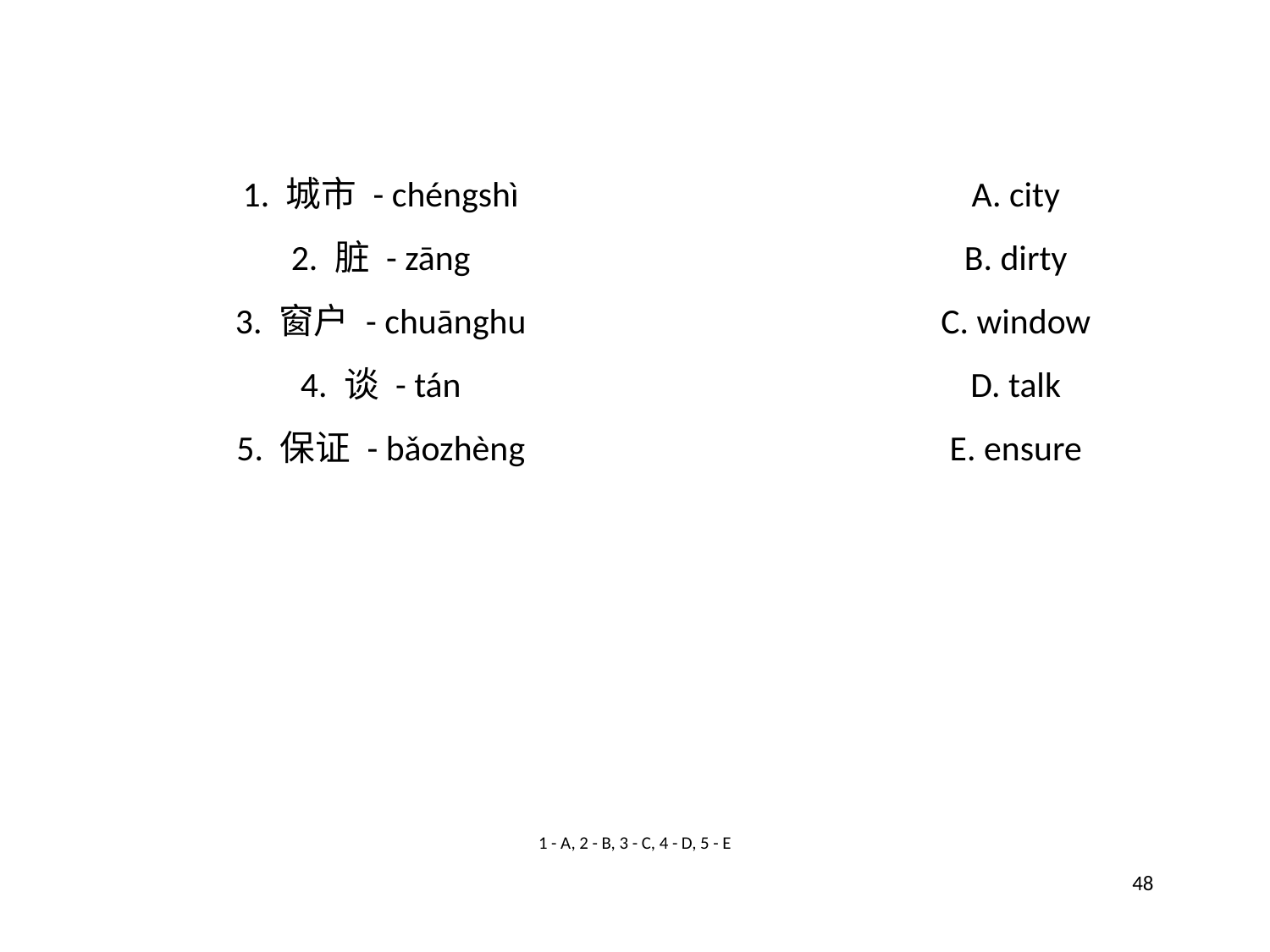

1. 城市 - chéngshì

A. city

2. 脏 - zāng

B. dirty

3. 窗户 - chuānghu

C. window

4. 谈 - tán

D. talk

5. 保证 - bǎozhèng

E. ensure
1 - A, 2 - B, 3 - C, 4 - D, 5 - E

48